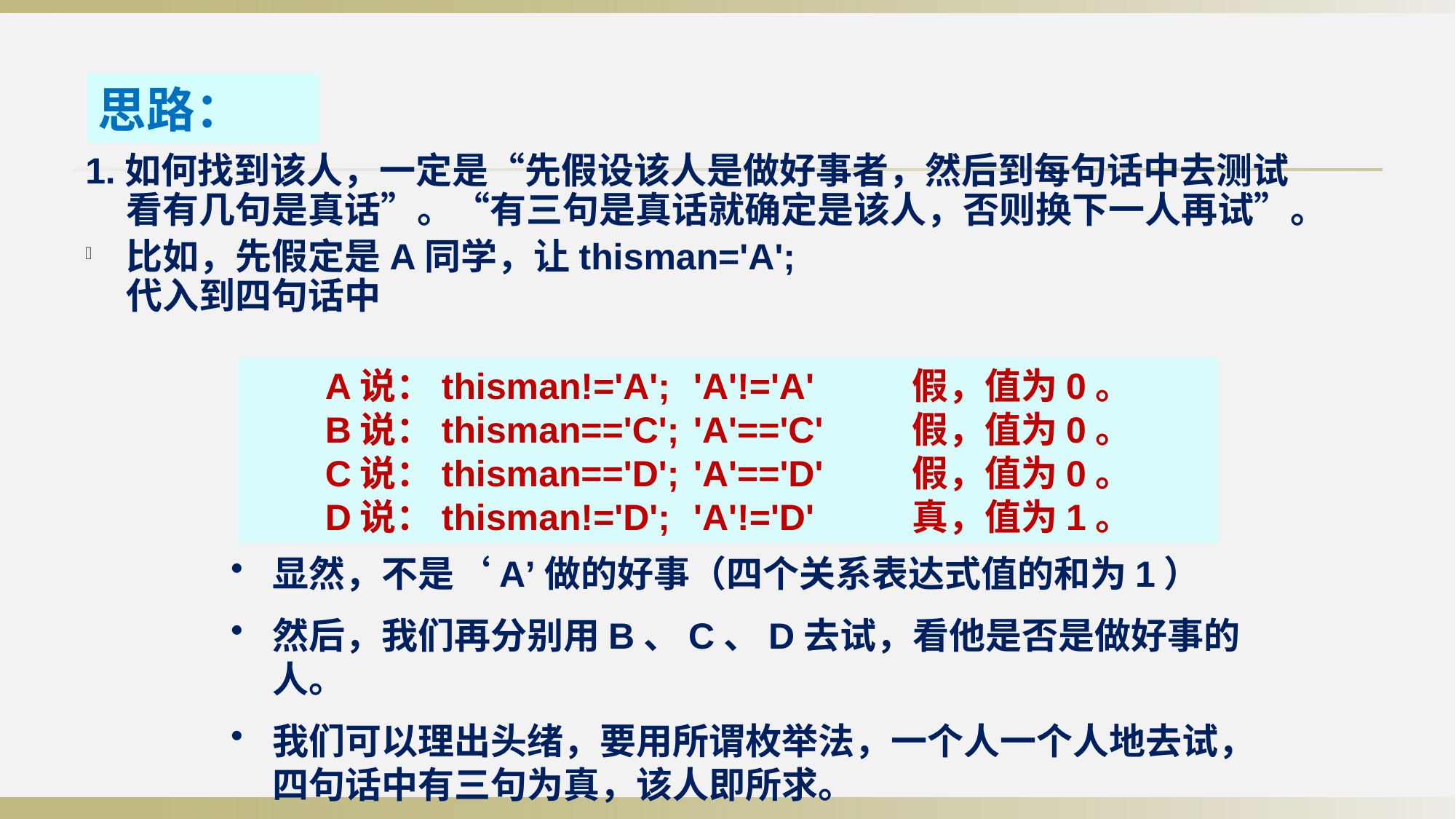

思路：
1.如何找到该人，一定是“先假设该人是做好事者，然后到每句话中去测试看有几句是真话”。“有三句是真话就确定是该人，否则换下一人再试”。
比如，先假定是A同学，让thisman='A';
代入到四句话中
A说：thisman!='A';	'A'!='A'	假，值为0。
B说：thisman=='C';	'A'=='C'	假，值为0。
C说：thisman=='D';	'A'=='D'	假，值为0。
D说：thisman!='D';	'A'!='D'	真，值为1。
显然，不是‘A’做的好事（四个关系表达式值的和为1）
然后，我们再分别用B、C、D去试，看他是否是做好事的人。
我们可以理出头绪，要用所谓枚举法，一个人一个人地去试，四句话中有三句为真，该人即所求。